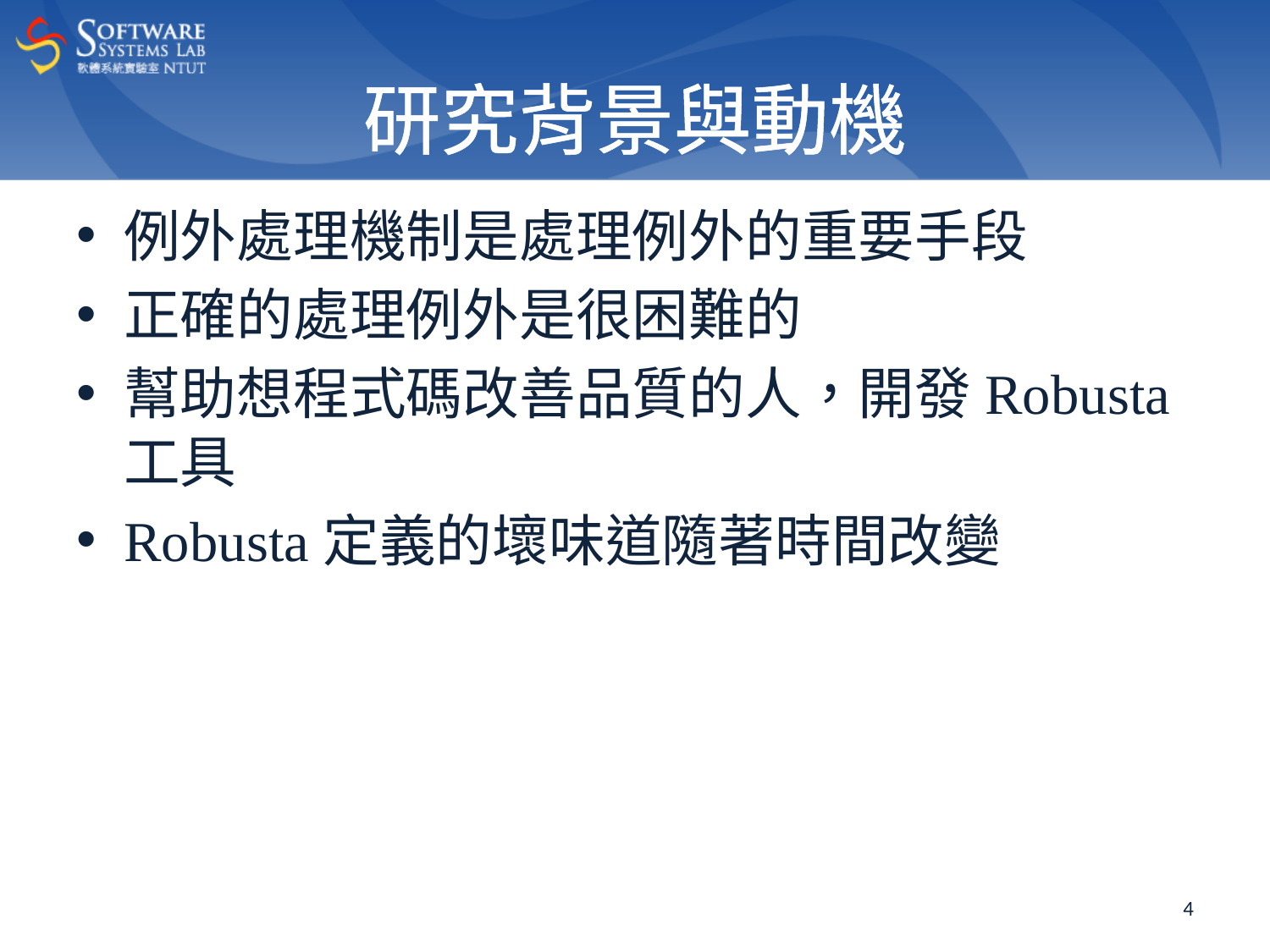

# 研究背景與動機
例外處理機制是處理例外的重要手段
正確的處理例外是很困難的
幫助想程式碼改善品質的人，開發Robusta工具
Robusta定義的壞味道隨著時間改變
4